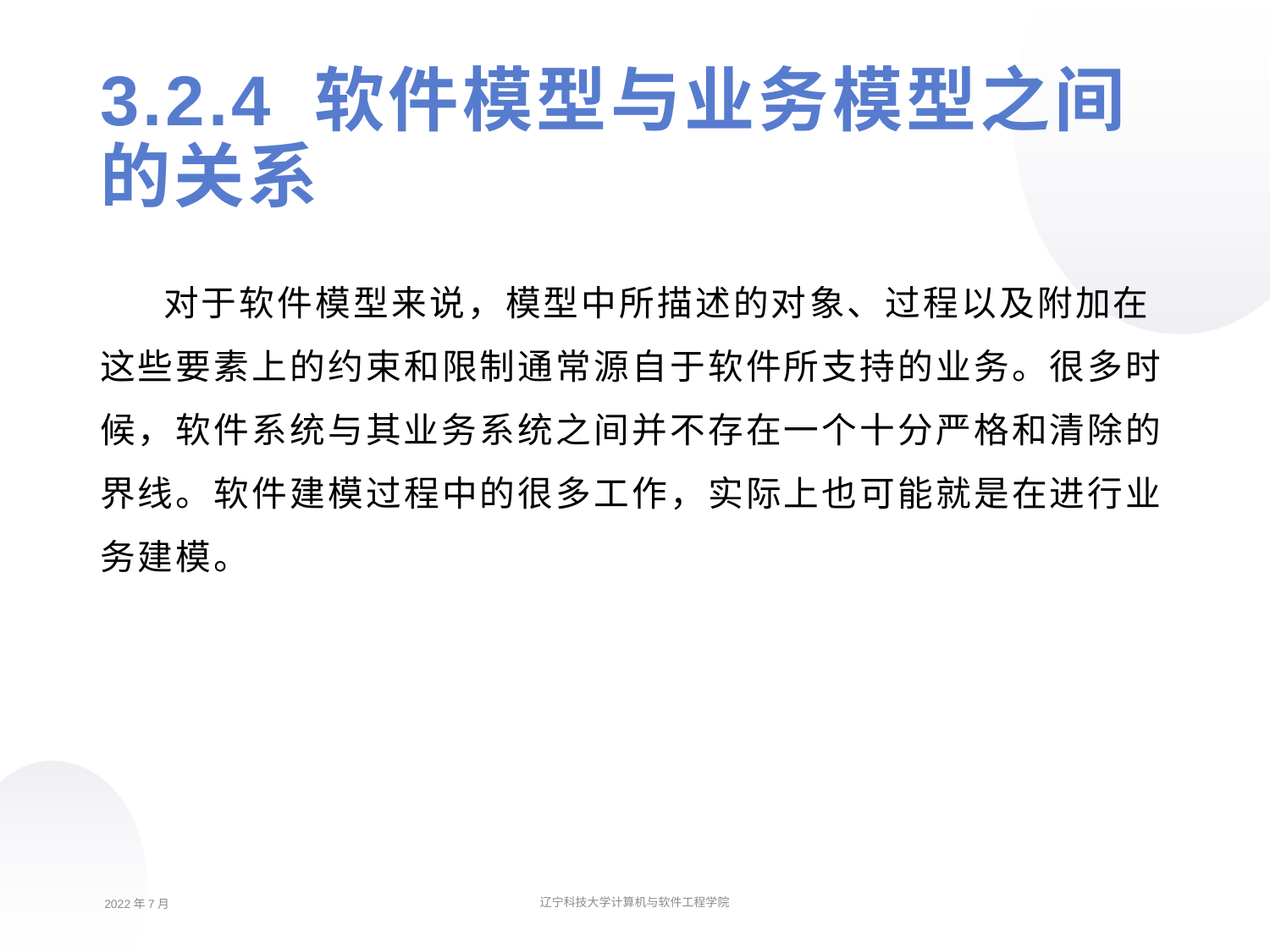

3.2.4 软件模型与业务模型之间的关系
对于软件模型来说，模型中所描述的对象、过程以及附加在这些要素上的约束和限制通常源自于软件所支持的业务。很多时候，软件系统与其业务系统之间并不存在一个十分严格和清除的界线。软件建模过程中的很多工作，实际上也可能就是在进行业务建模。

2022年7月
辽宁科技大学计算机与软件工程学院
72